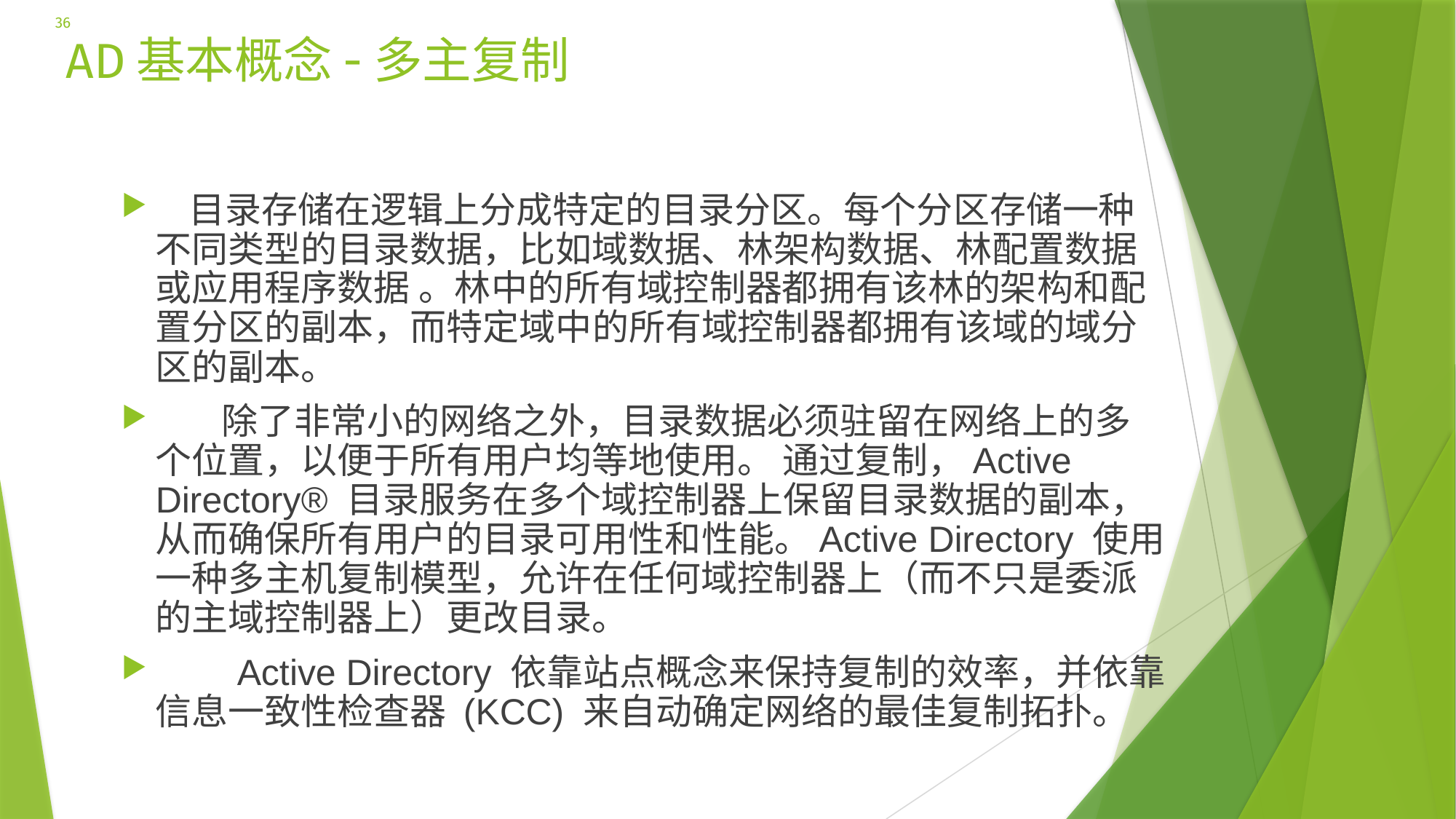

36
# AD基本概念-多主复制
   目录存储在逻辑上分成特定的目录分区。每个分区存储一种不同类型的目录数据，比如域数据、林架构数据、林配置数据或应用程序数据 。林中的所有域控制器都拥有该林的架构和配置分区的副本，而特定域中的所有域控制器都拥有该域的域分区的副本。
       除了非常小的网络之外，目录数据必须驻留在网络上的多个位置，以便于所有用户均等地使用。 通过复制，Active Directory® 目录服务在多个域控制器上保留目录数据的副本，从而确保所有用户的目录可用性和性能。Active Directory 使用一种多主机复制模型，允许在任何域控制器上（而不只是委派的主域控制器上）更改目录。
        Active Directory 依靠站点概念来保持复制的效率，并依靠信息一致性检查器 (KCC) 来自动确定网络的最佳复制拓扑。